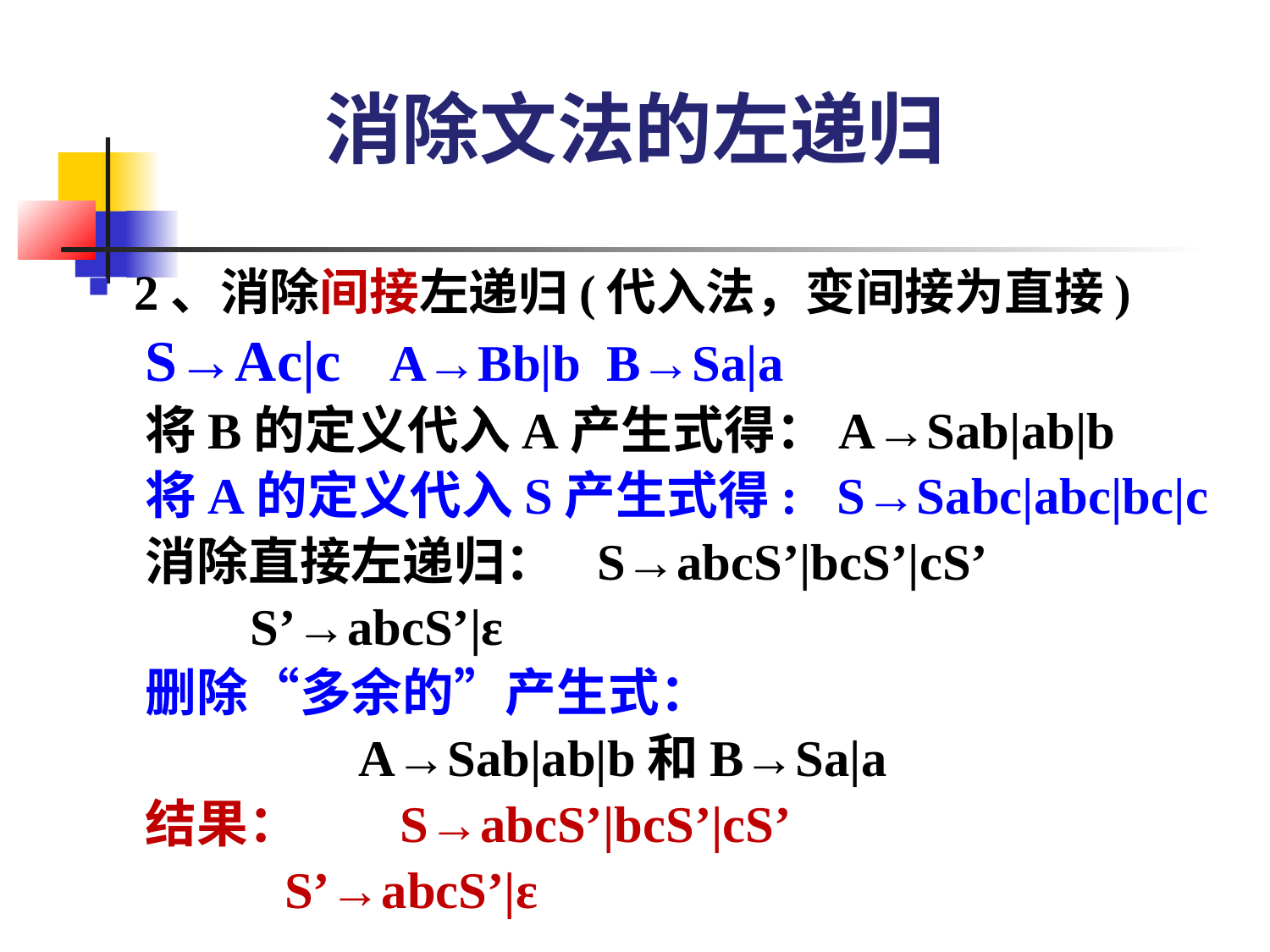

消除文法的左递归
2、消除间接左递归(代入法，变间接为直接)
    S→Ac|c    A→Bb|b  B→Sa|a
    将B的定义代入A产生式得：A→Sab|ab|b
    将A的定义代入S产生式得:   S→Sabc|abc|bc|c
    消除直接左递归：	S→abcS’|bcS’|cS’
　				S’→abcS’|ε
    删除“多余的”产生式：
                     A→Sab|ab|b和B→Sa|a
    结果：	  S→abcS’|bcS’|cS’
　		  S’→abcS’|ε